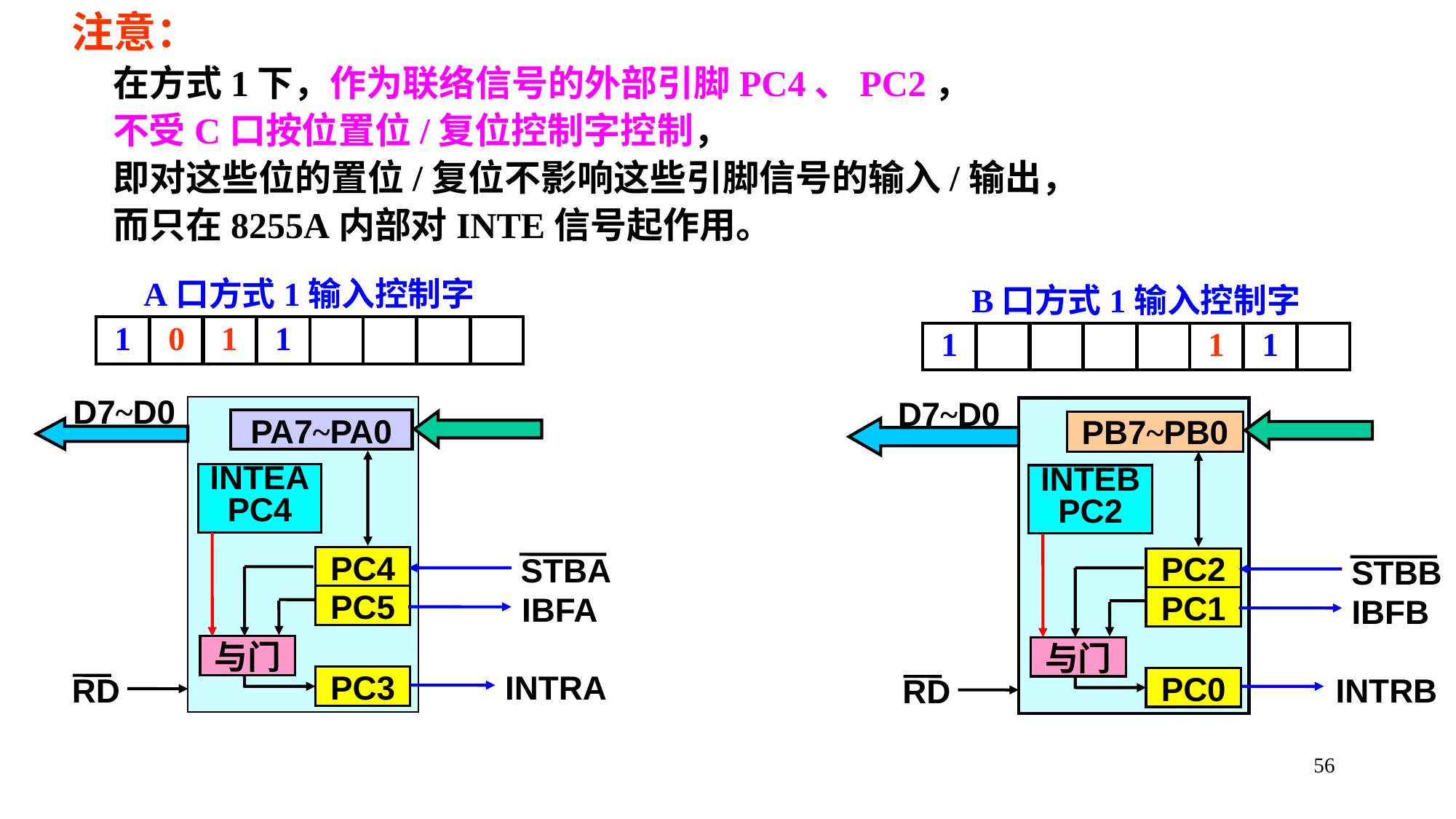

注意：
    在方式1下，作为联络信号的外部引脚PC4、PC2，
    不受C口按位置位/复位控制字控制，
    即对这些位的置位/复位不影响这些引脚信号的输入/输出，
    而只在8255A内部对INTE信号起作用。
A口方式1输入控制字
B口方式1输入控制字
1
0
1
1

1

1
1

D7~D0
D7~D0

PA7~PA0

PB7~PB0

INTEA
PC4
INTEB
PC2

PC4
PC2
STBA

INTRA
IBFA
STBB

INTRB

PC5
PC1
IBFB

与门
与门

PC3
PC0
RD

RD

56